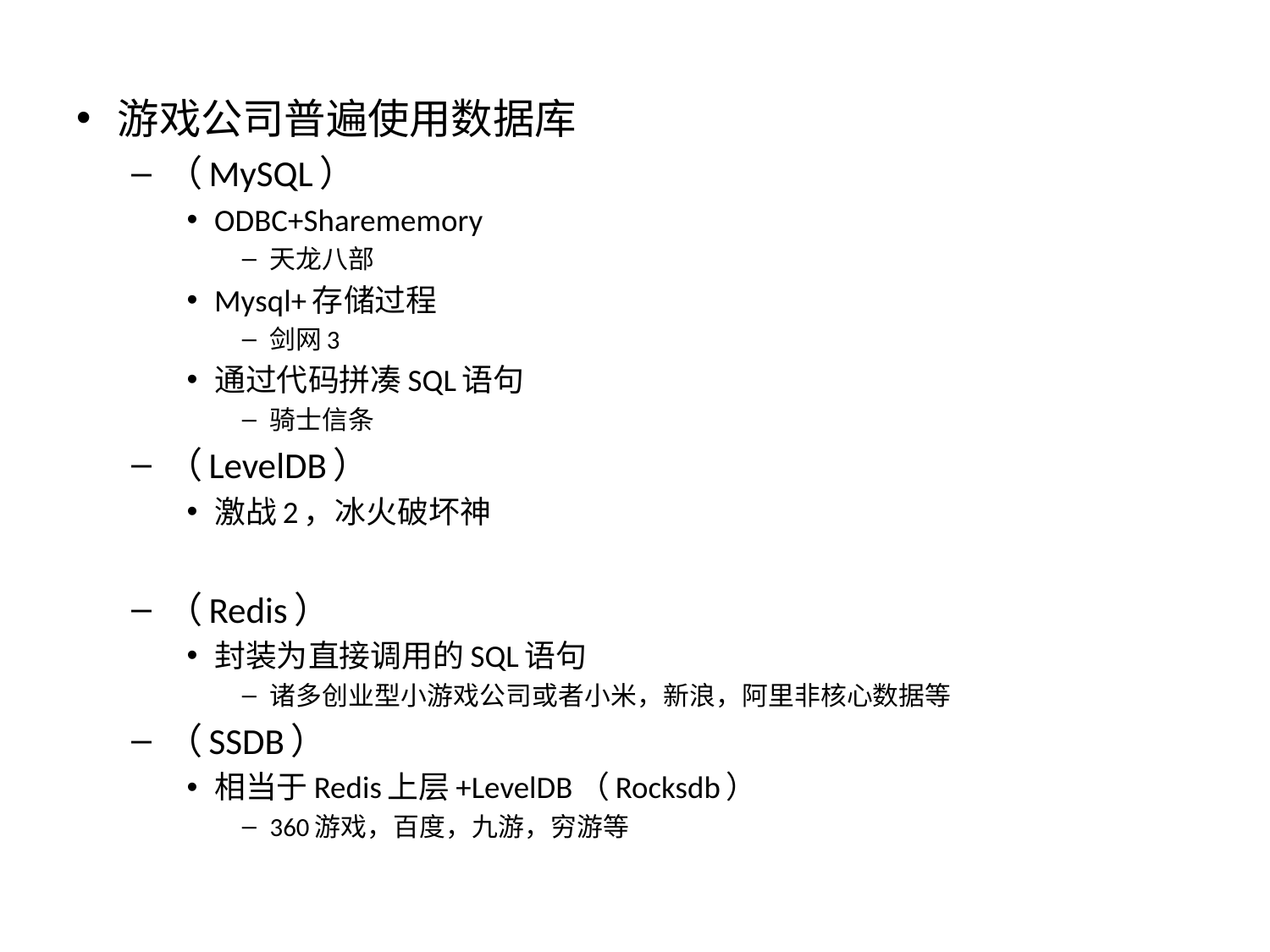

游戏公司普遍使用数据库
（MySQL）
ODBC+Sharememory
天龙八部
Mysql+存储过程
剑网3
通过代码拼凑SQL语句
骑士信条
（LevelDB）
激战2，冰火破坏神

（Redis）
封装为直接调用的SQL语句
诸多创业型小游戏公司或者小米，新浪，阿里非核心数据等
（SSDB）
相当于Redis上层+LevelDB（Rocksdb）
360游戏，百度，九游，穷游等